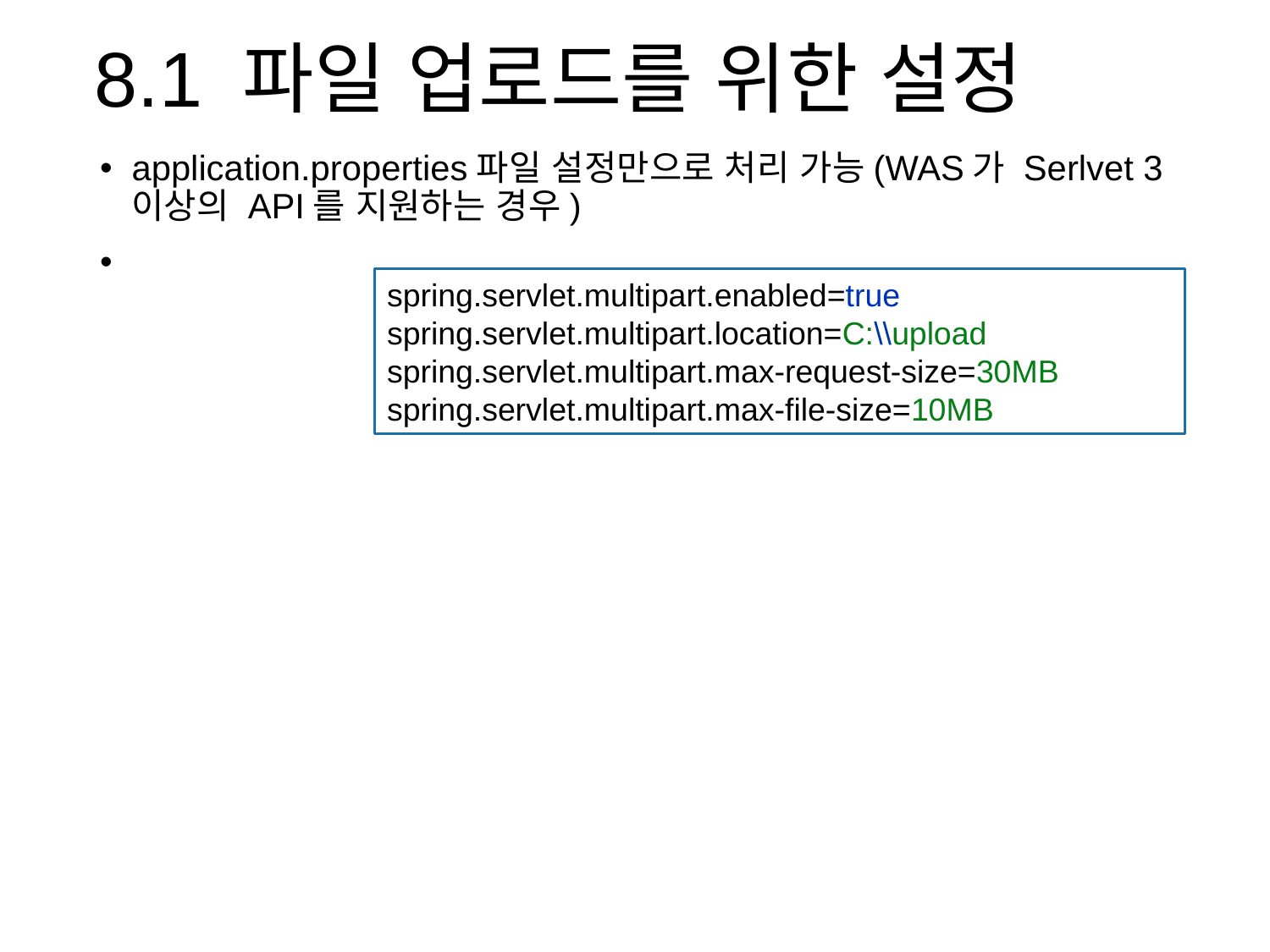

# 8.1 파일 업로드를 위한 설정
application.properties파일 설정만으로 처리 가능(WAS가 Serlvet 3이상의 API를 지원하는 경우)

spring.servlet.multipart.enabled=true
spring.servlet.multipart.location=C:\\upload
spring.servlet.multipart.max-request-size=30MB
spring.servlet.multipart.max-file-size=10MB